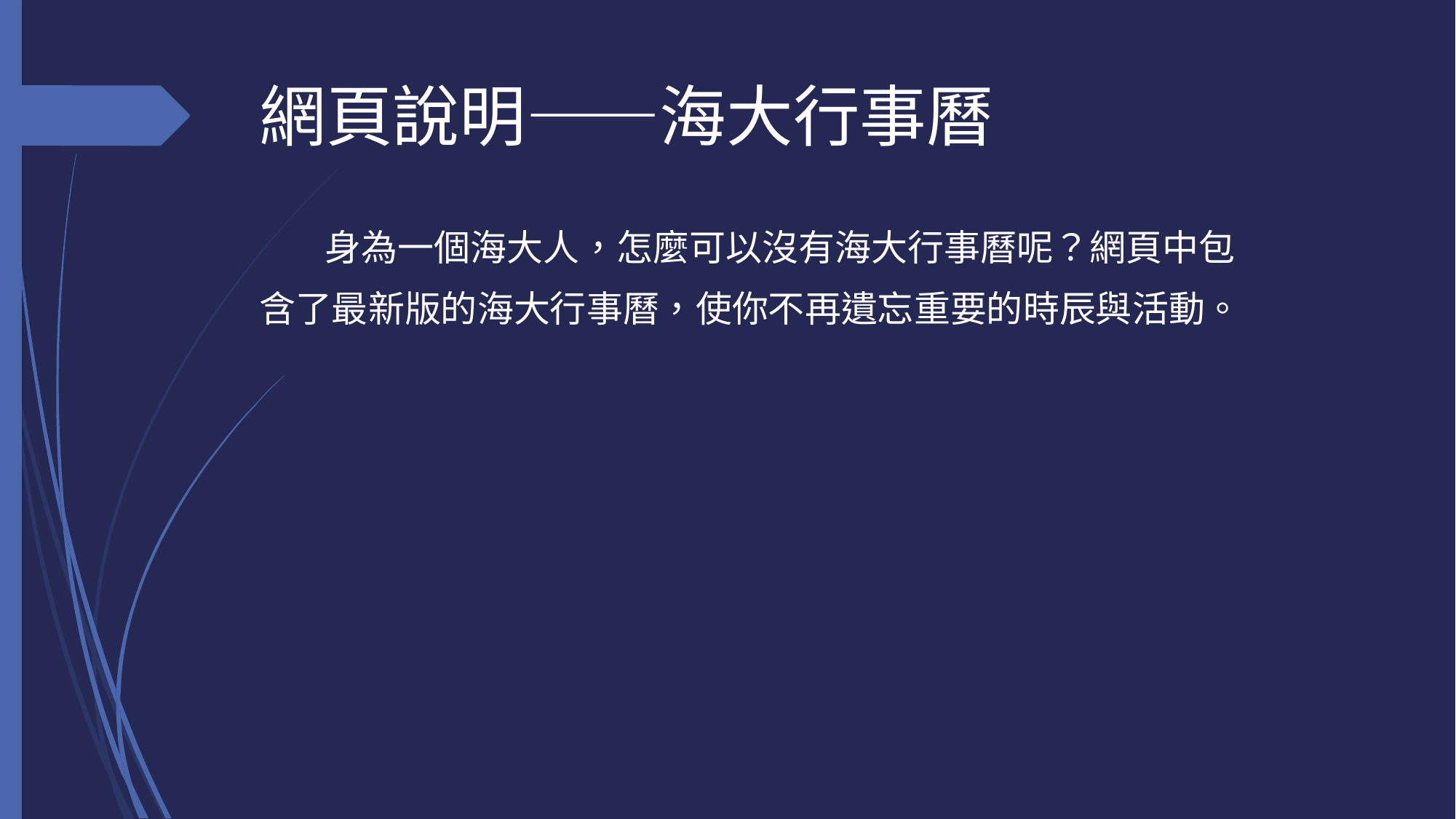

# 網頁說明――海大行事曆
       身為一個海大人，怎麼可以沒有海大行事曆呢？網頁中包含了最新版的海大行事曆，使你不再遺忘重要的時辰與活動。